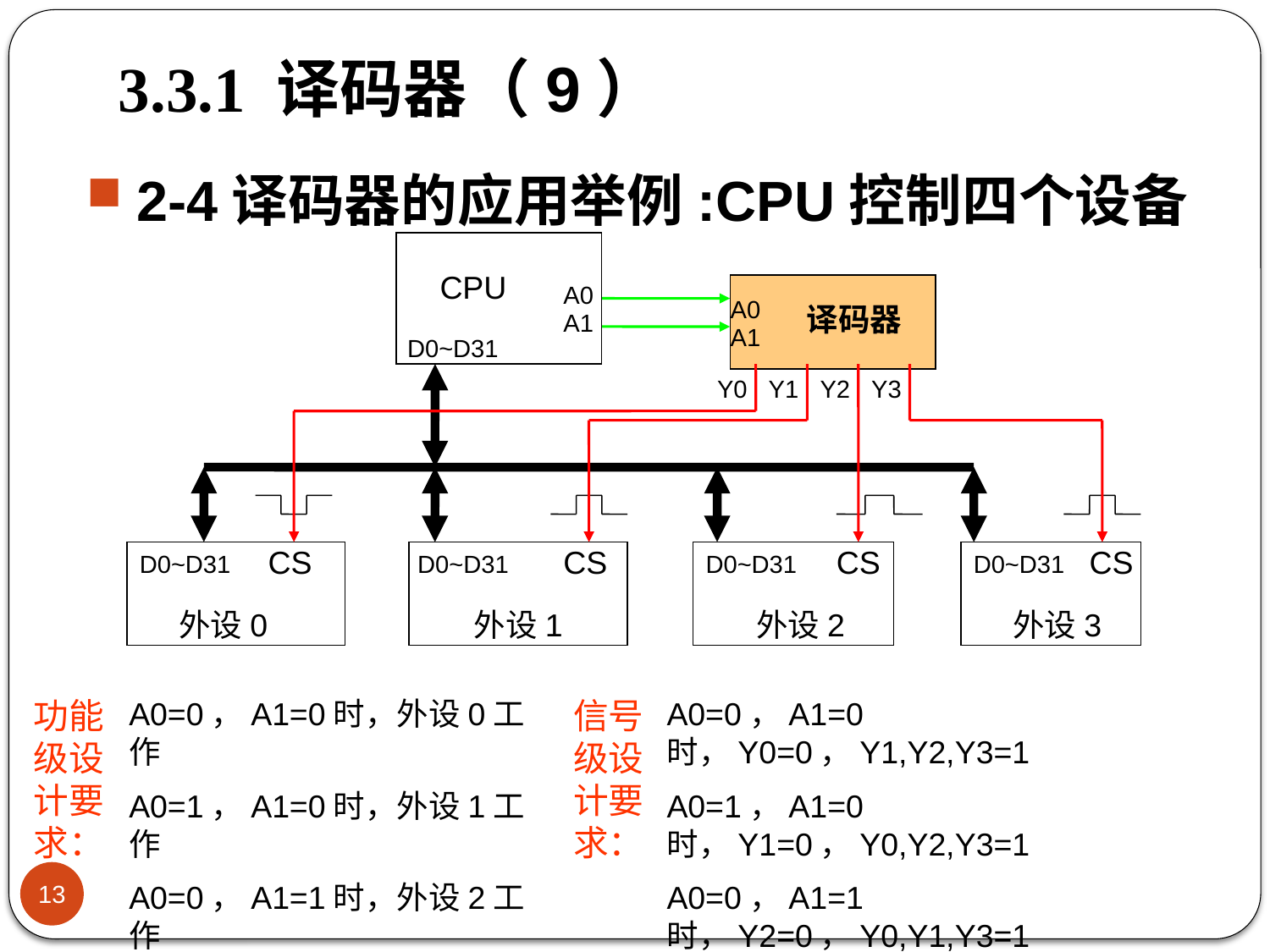

# 3.3.1 译码器（9）
2-4译码器的应用举例:CPU控制四个设备

CPU
A0
A1
D0~D31

A0
译码器
A1

Y0

Y1

Y2

Y3

D0~D31
CS
外设0

D0~D31

CS
外设1

D0~D31
CS
外设2

D0~D31
CS
外设3
功能级设计要求：
A0=0，A1=0时，外设0工作
A0=1，A1=0时，外设1工作
A0=0，A1=1时，外设2工作
A0=1，A1=1时，外设3工作
信号级设计要求：
A0=0，A1=0时，Y0=0，Y1,Y2,Y3=1
A0=1，A1=0时，Y1=0，Y0,Y2,Y3=1
A0=0，A1=1时，Y2=0，Y0,Y1,Y3=1
A0=1，A1=1时，Y3=0，Y0,Y1,Y2=1
13